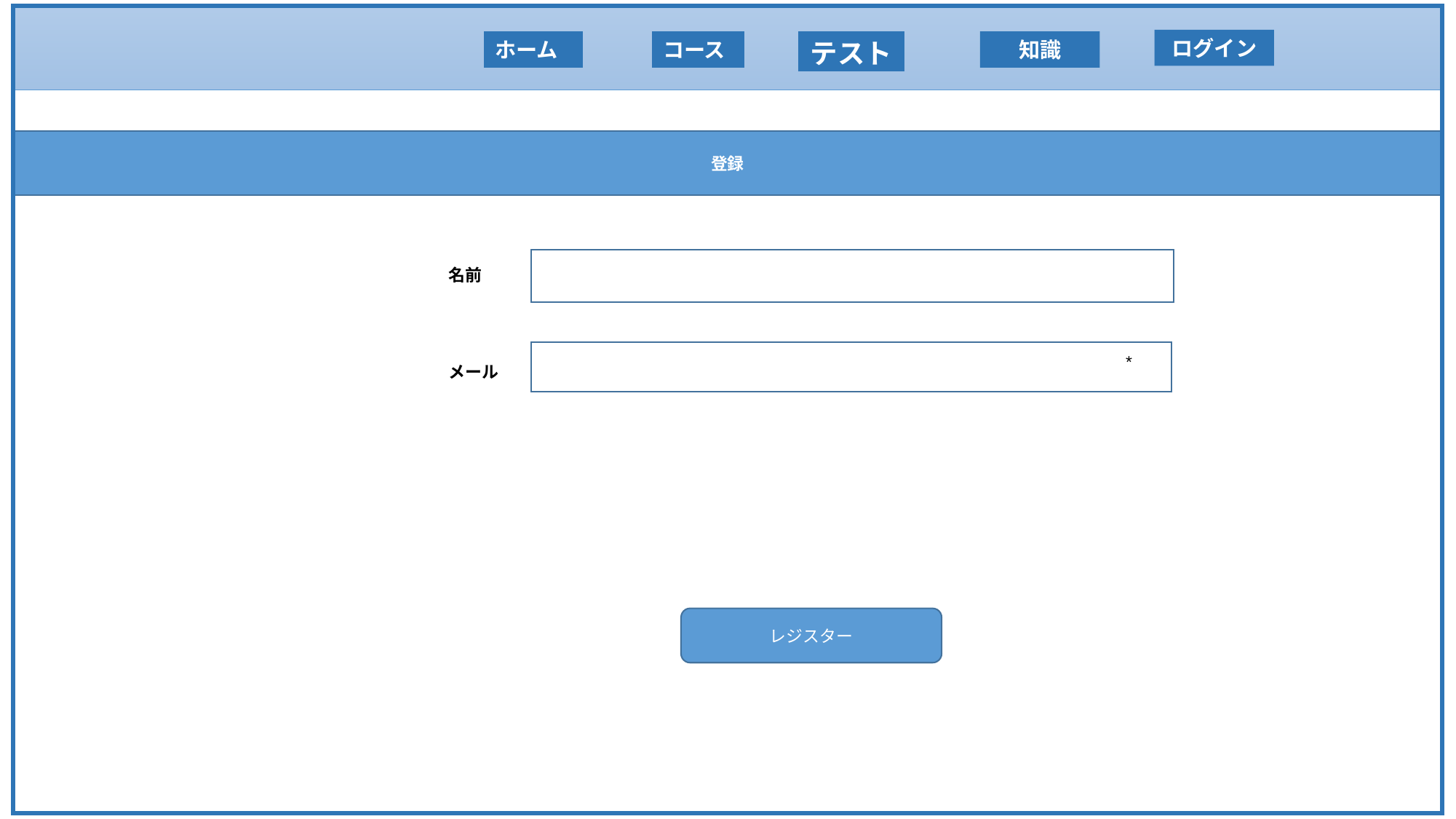

ログイン
ホーム
コース
知識
テスト
登録

名前
*
*
メール
レジスター